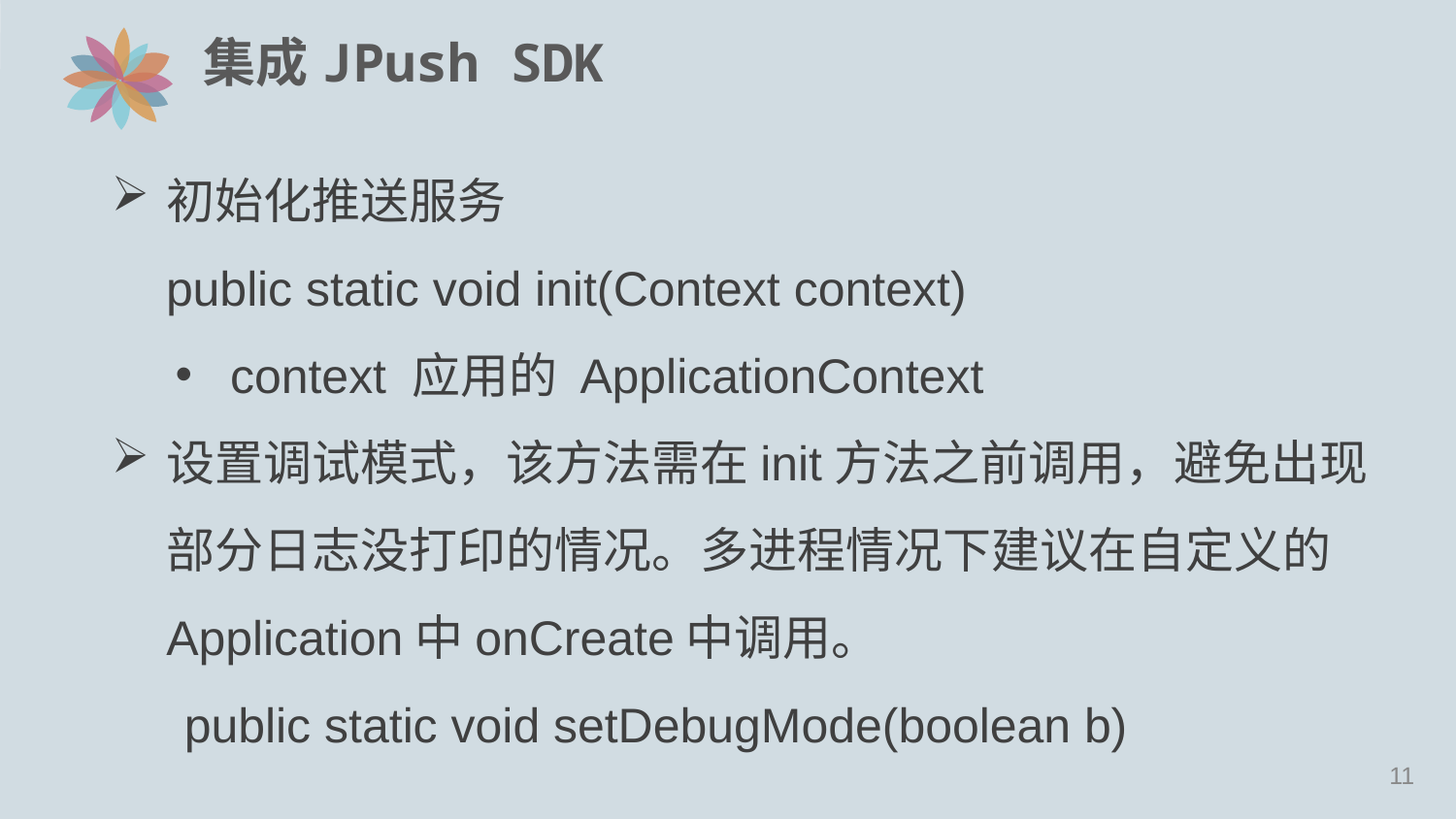

# 集成JPush SDK
初始化推送服务
    public static void init(Context context)
context 应用的 ApplicationContext
设置调试模式，该方法需在init方法之前调用，避免出现部分日志没打印的情况。多进程情况下建议在自定义的Application中onCreate中调用。
public static void setDebugMode(boolean b)

11